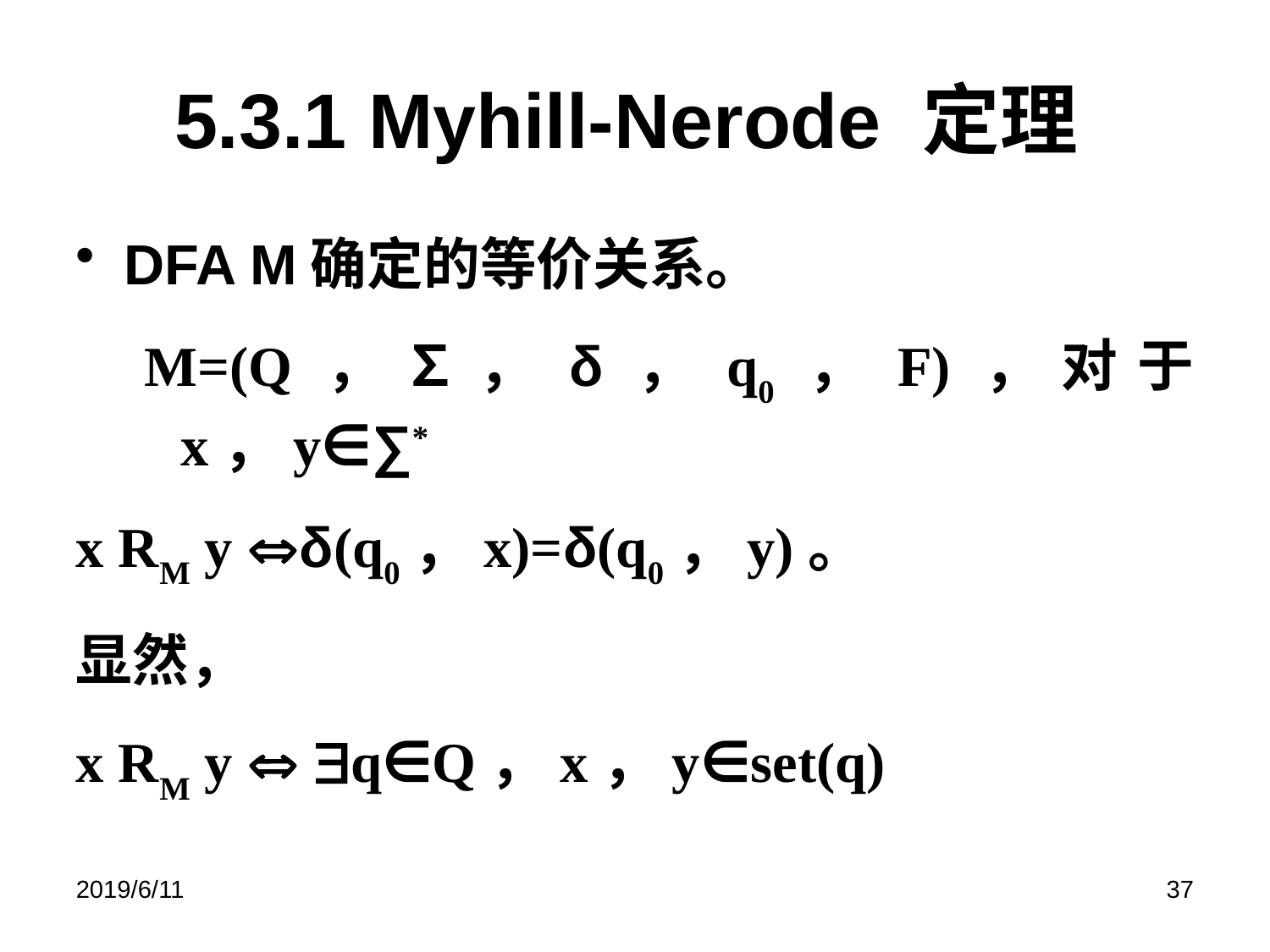

# 5.3.1 Myhill-Nerode 定理
DFA M确定的等价关系。
  M=(Q，∑，δ，q0，F)，对于∀x，y∈∑*
x RM y ⇔δ(q0，x)=δ(q0，y)。
显然，
x RM y ⇔ ∃q∈Q，x，y∈set(q)
2019/6/11
37